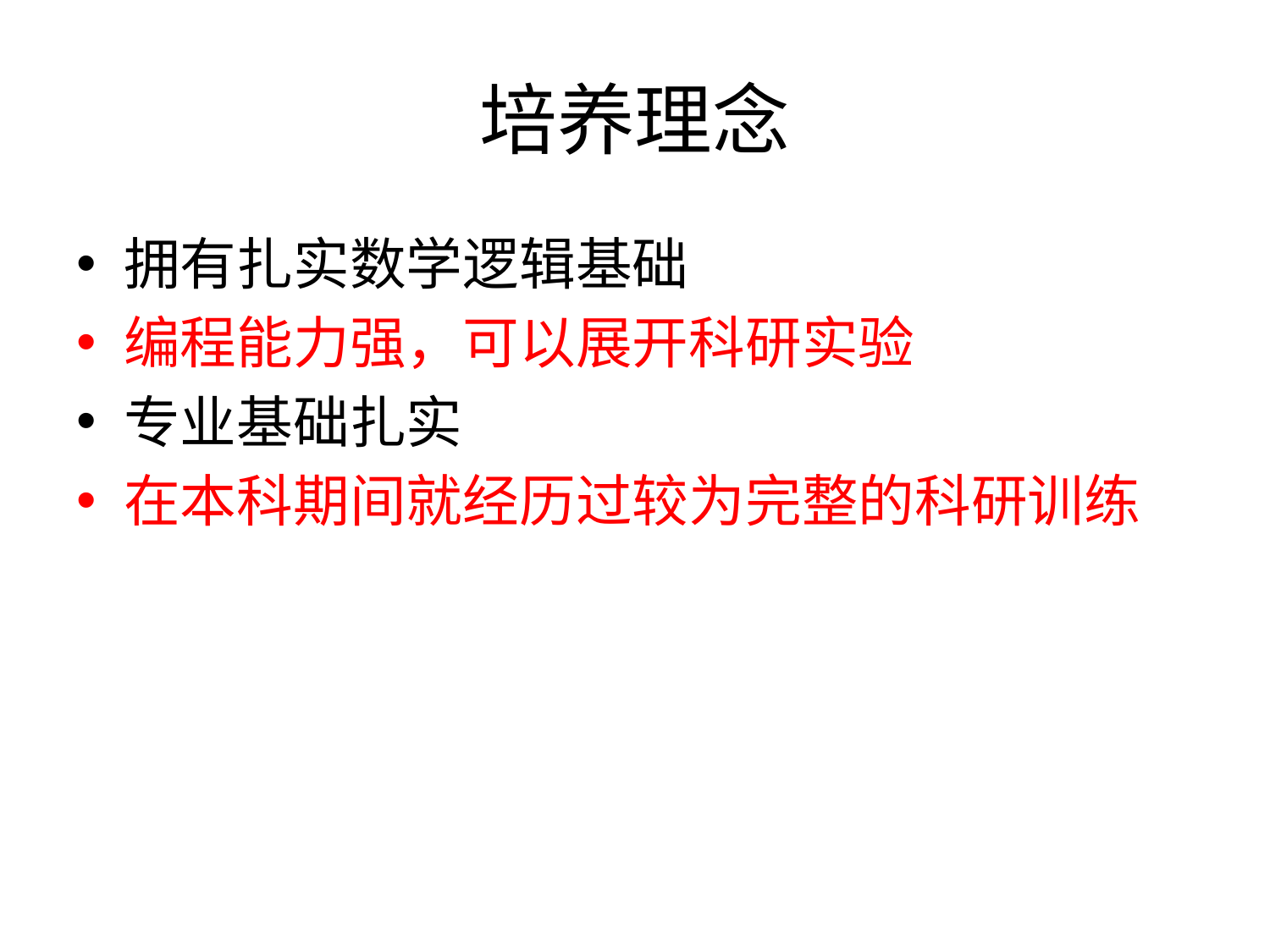

# 培养理念
拥有扎实数学逻辑基础
编程能力强，可以展开科研实验
专业基础扎实
在本科期间就经历过较为完整的科研训练